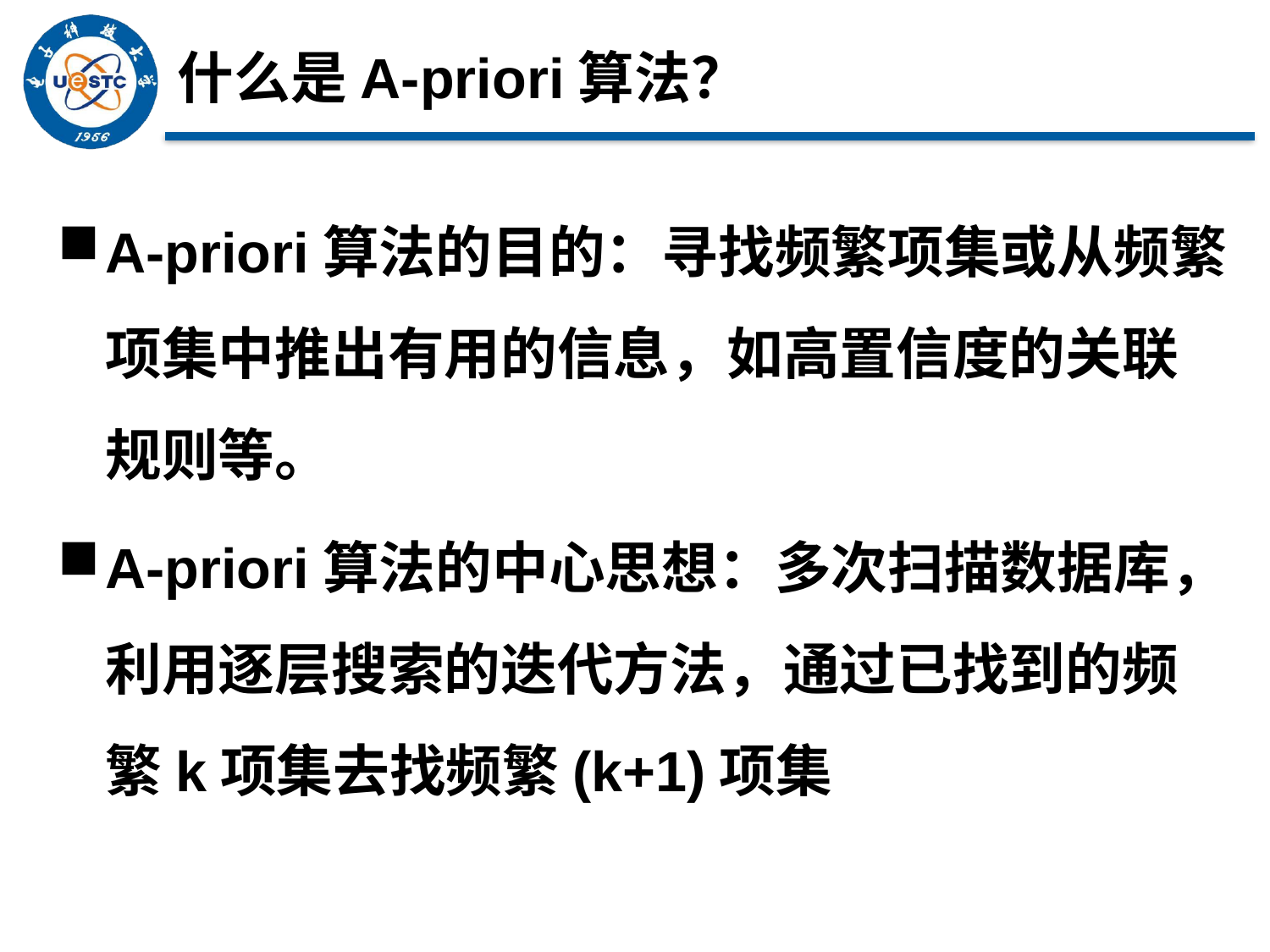

# 什么是A-priori算法？
A-priori算法的目的：寻找频繁项集或从频繁项集中推出有用的信息，如高置信度的关联规则等。
A-priori算法的中心思想：多次扫描数据库，利用逐层搜索的迭代方法，通过已找到的频繁k项集去找频繁(k+1)项集